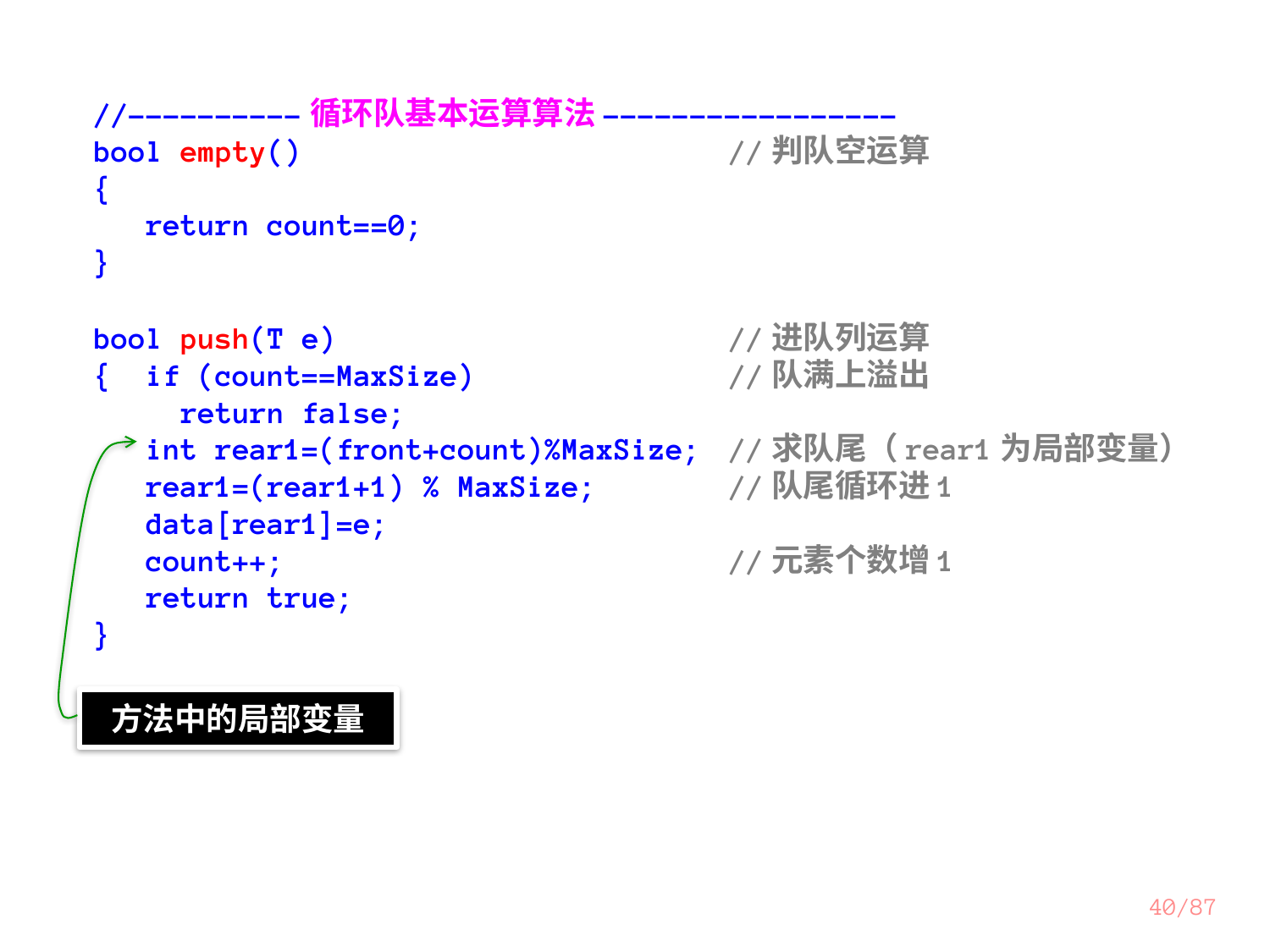

//----------循环队基本运算算法-----------------
bool empty()				//判队空运算
{
   return count==0;
}
bool push(T e)				//进队列运算
{  if (count==MaxSize)		//队满上溢出
     return false;
   int rear1=(front+count)%MaxSize;	//求队尾（rear1为局部变量）
   rear1=(rear1+1) % MaxSize;		//队尾循环进1
   data[rear1]=e;
   count++;				//元素个数增1
   return true;
}

方法中的局部变量
40/87